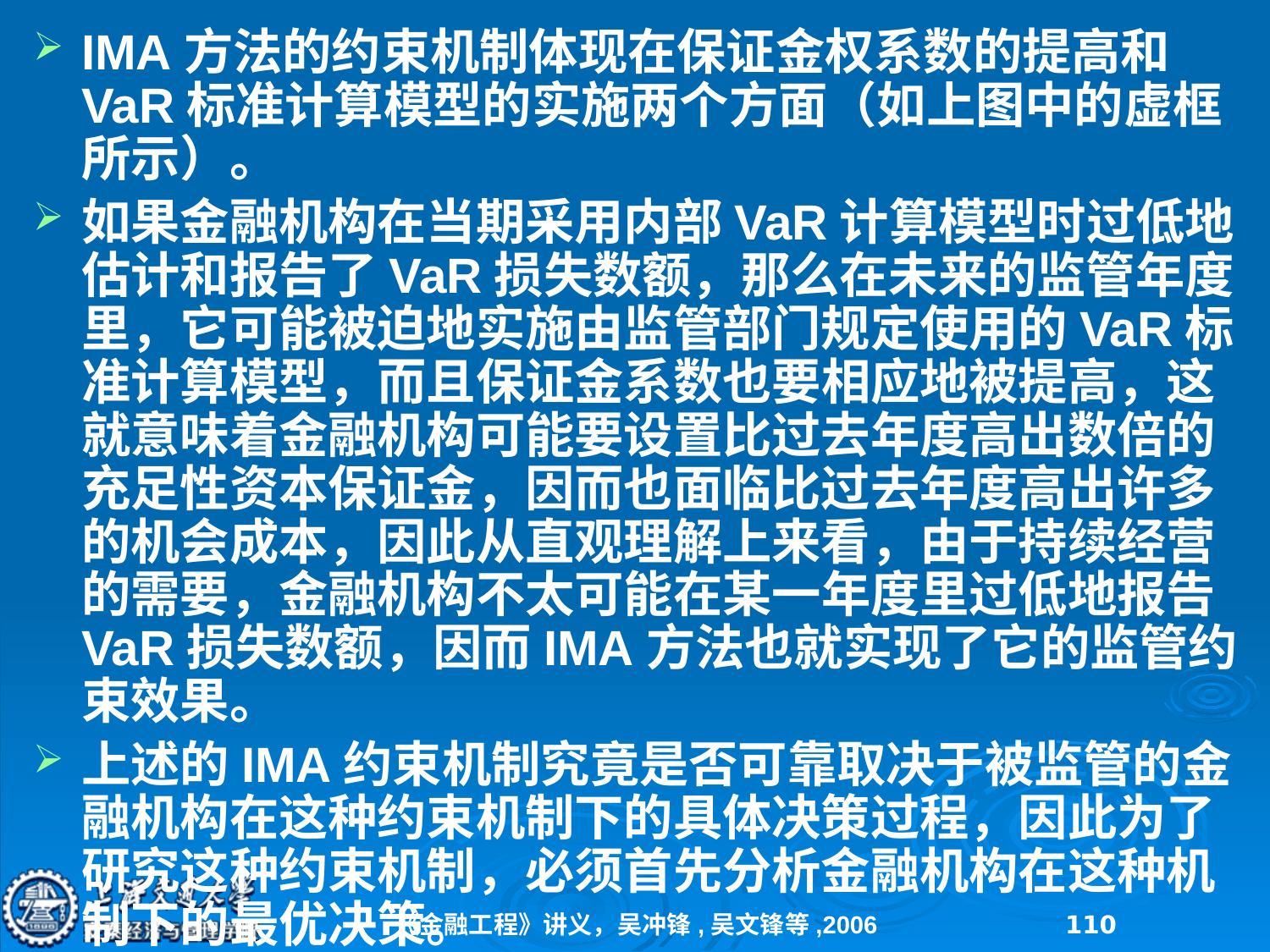

IMA方法的约束机制体现在保证金权系数的提高和VaR标准计算模型的实施两个方面（如上图中的虚框所示）。
如果金融机构在当期采用内部VaR计算模型时过低地估计和报告了VaR损失数额，那么在未来的监管年度里，它可能被迫地实施由监管部门规定使用的VaR标准计算模型，而且保证金系数也要相应地被提高，这就意味着金融机构可能要设置比过去年度高出数倍的充足性资本保证金，因而也面临比过去年度高出许多的机会成本，因此从直观理解上来看，由于持续经营的需要，金融机构不太可能在某一年度里过低地报告VaR损失数额，因而IMA方法也就实现了它的监管约束效果。
上述的IMA约束机制究竟是否可靠取决于被监管的金融机构在这种约束机制下的具体决策过程，因此为了研究这种约束机制，必须首先分析金融机构在这种机制下的最优决策。